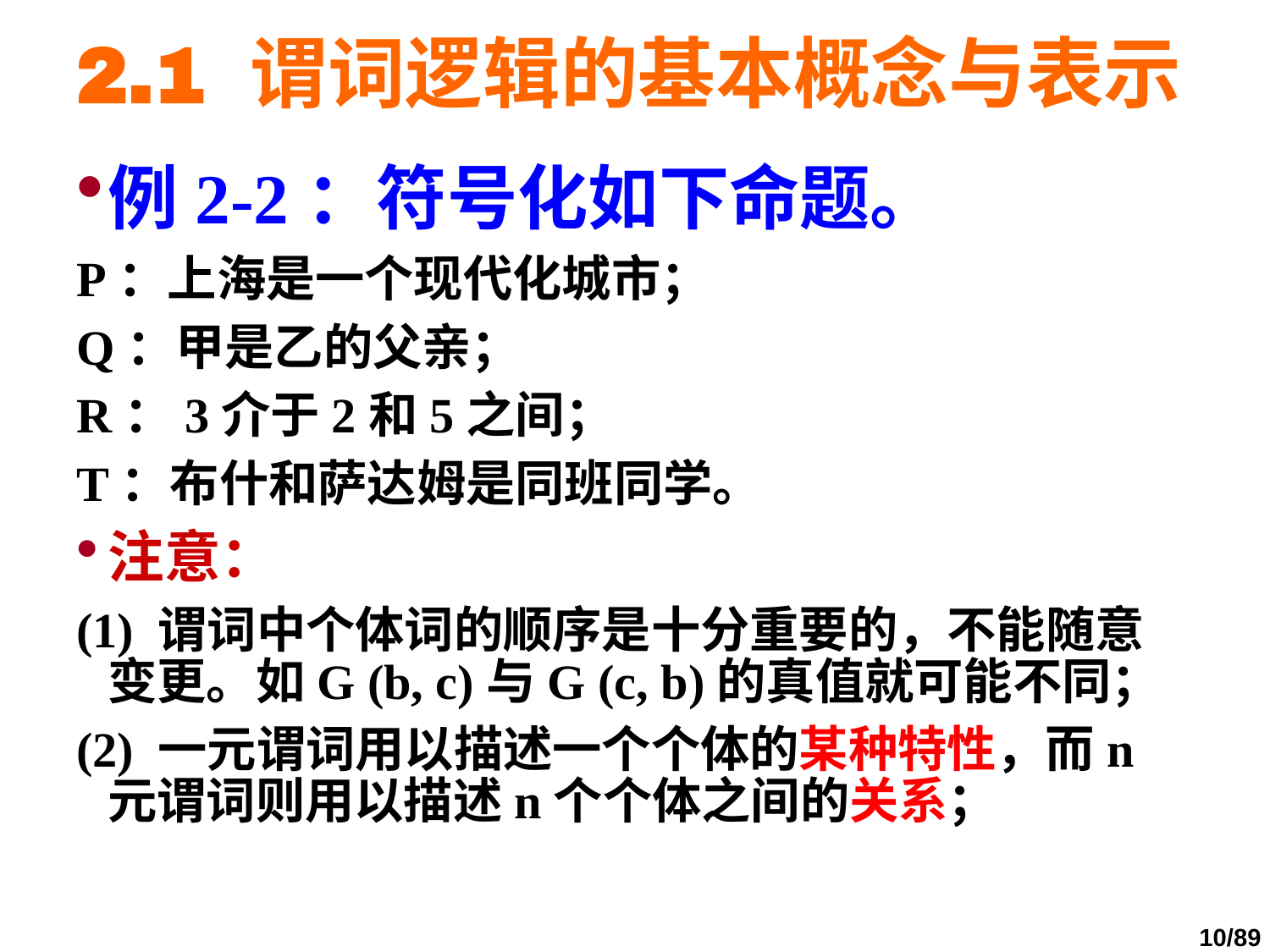

# 2.1 谓词逻辑的基本概念与表示
例2-2：符号化如下命题。
P：上海是一个现代化城市；
Q：甲是乙的父亲；
R：3介于2和5之间；
T：布什和萨达姆是同班同学。
注意：
(1) 谓词中个体词的顺序是十分重要的，不能随意变更。如G (b, c)与G (c, b)的真值就可能不同；
(2) 一元谓词用以描述一个个体的某种特性，而n元谓词则用以描述n个个体之间的关系；